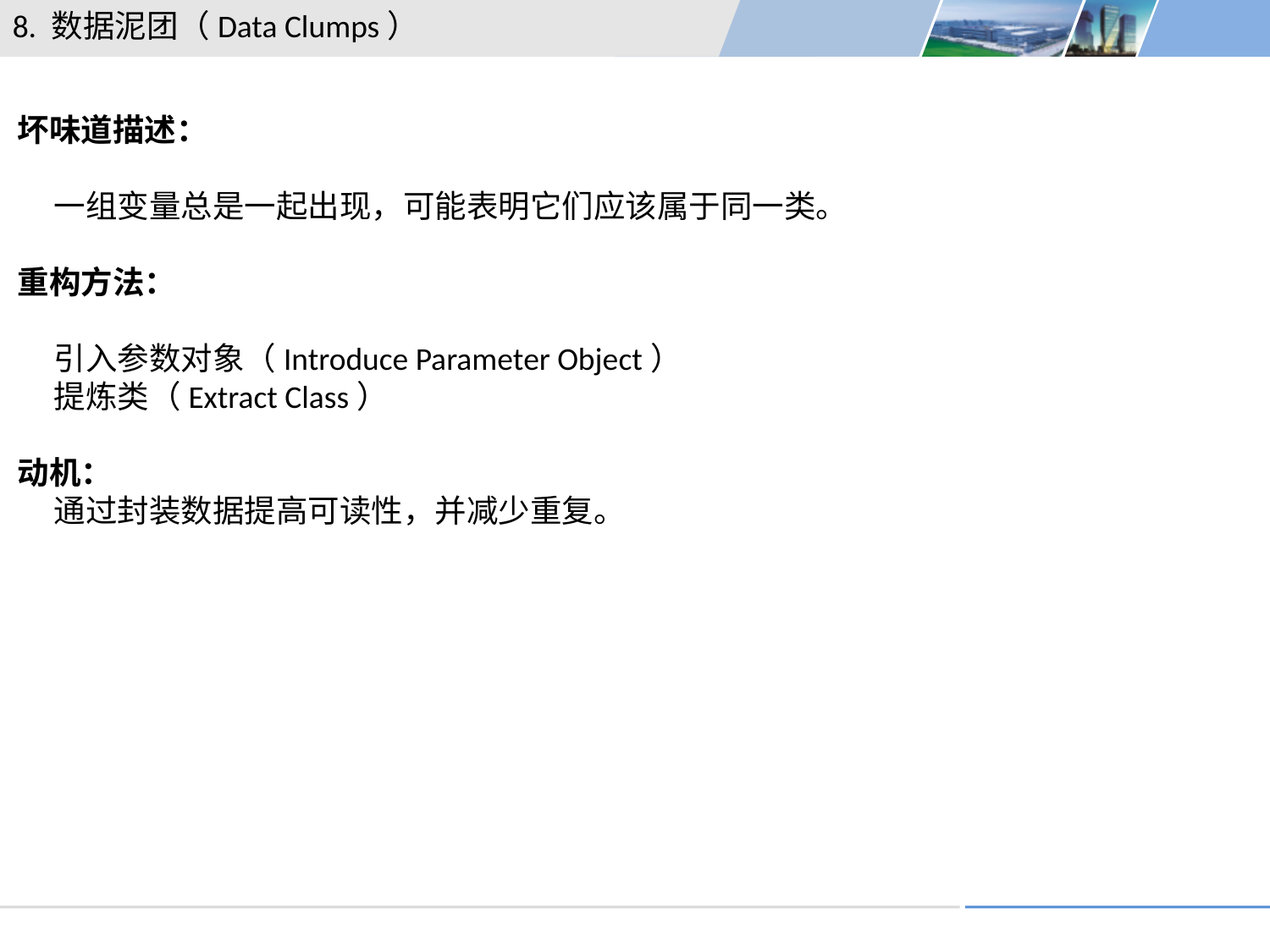

8. 数据泥团（Data Clumps）
坏味道描述：

    一组变量总是一起出现，可能表明它们应该属于同一类。

重构方法：

    引入参数对象（Introduce Parameter Object）
    提炼类（Extract Class）

动机：
    通过封装数据提高可读性，并减少重复。